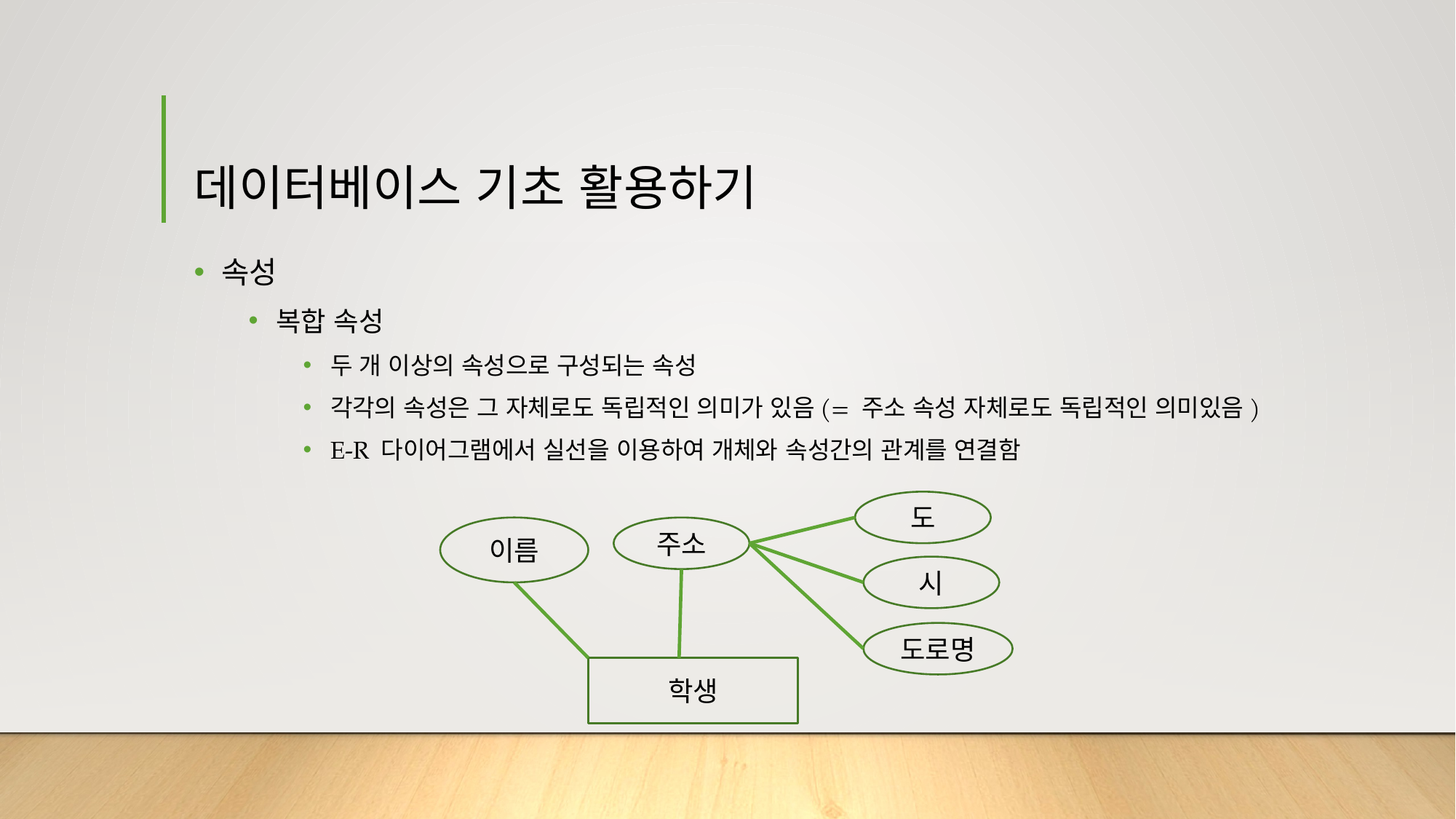

# 데이터베이스 기초 활용하기
속성
복합 속성
두 개 이상의 속성으로 구성되는 속성
각각의 속성은 그 자체로도 독립적인 의미가 있음(= 주소 속성 자체로도 독립적인 의미있음)
E-R 다이어그램에서 실선을 이용하여 개체와 속성간의 관계를 연결함
도
이름
주소
시
도로명
학생